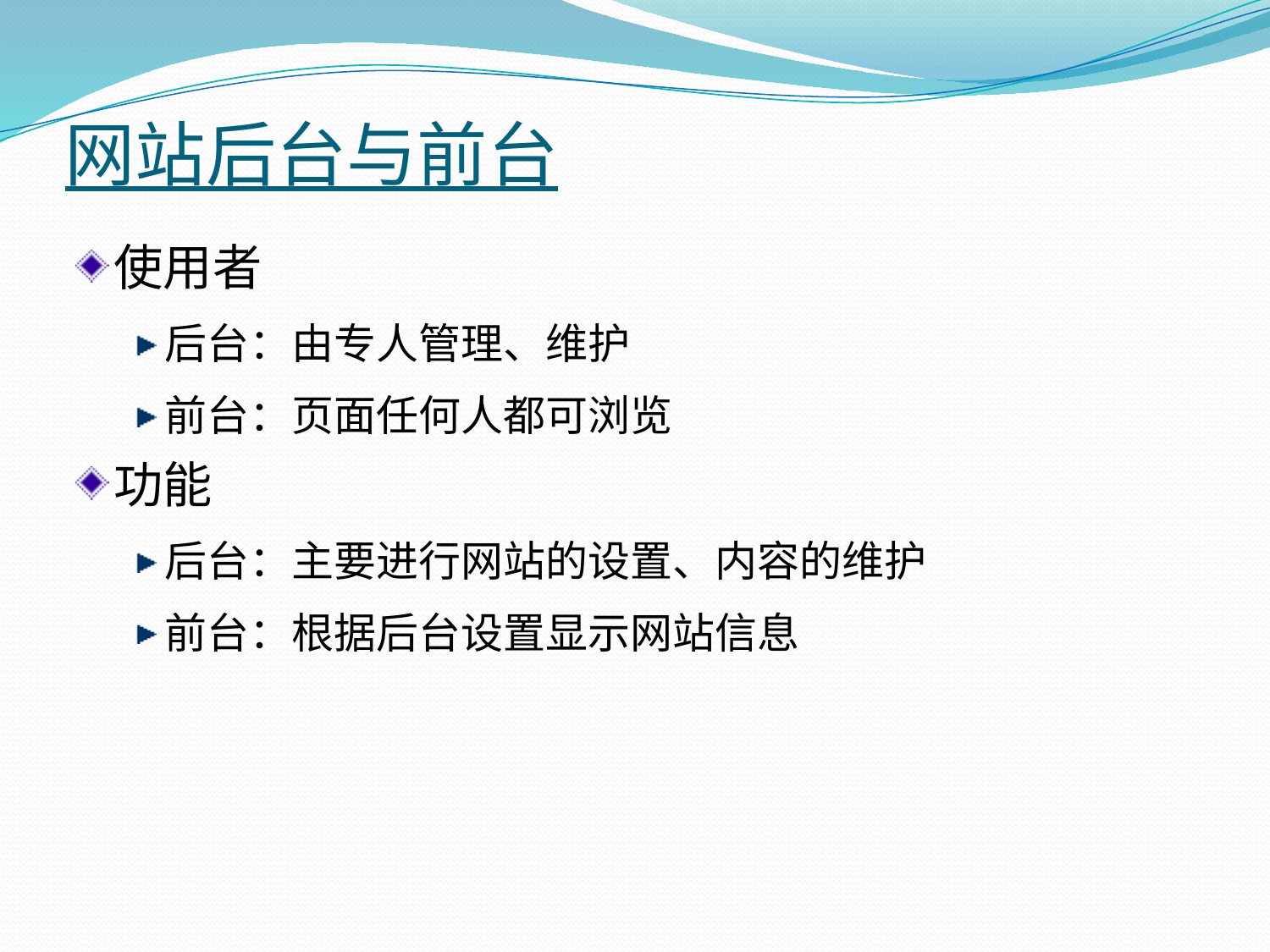

# 网站后台与前台
使用者
后台：由专人管理、维护
前台：页面任何人都可浏览
功能
后台：主要进行网站的设置、内容的维护
前台：根据后台设置显示网站信息